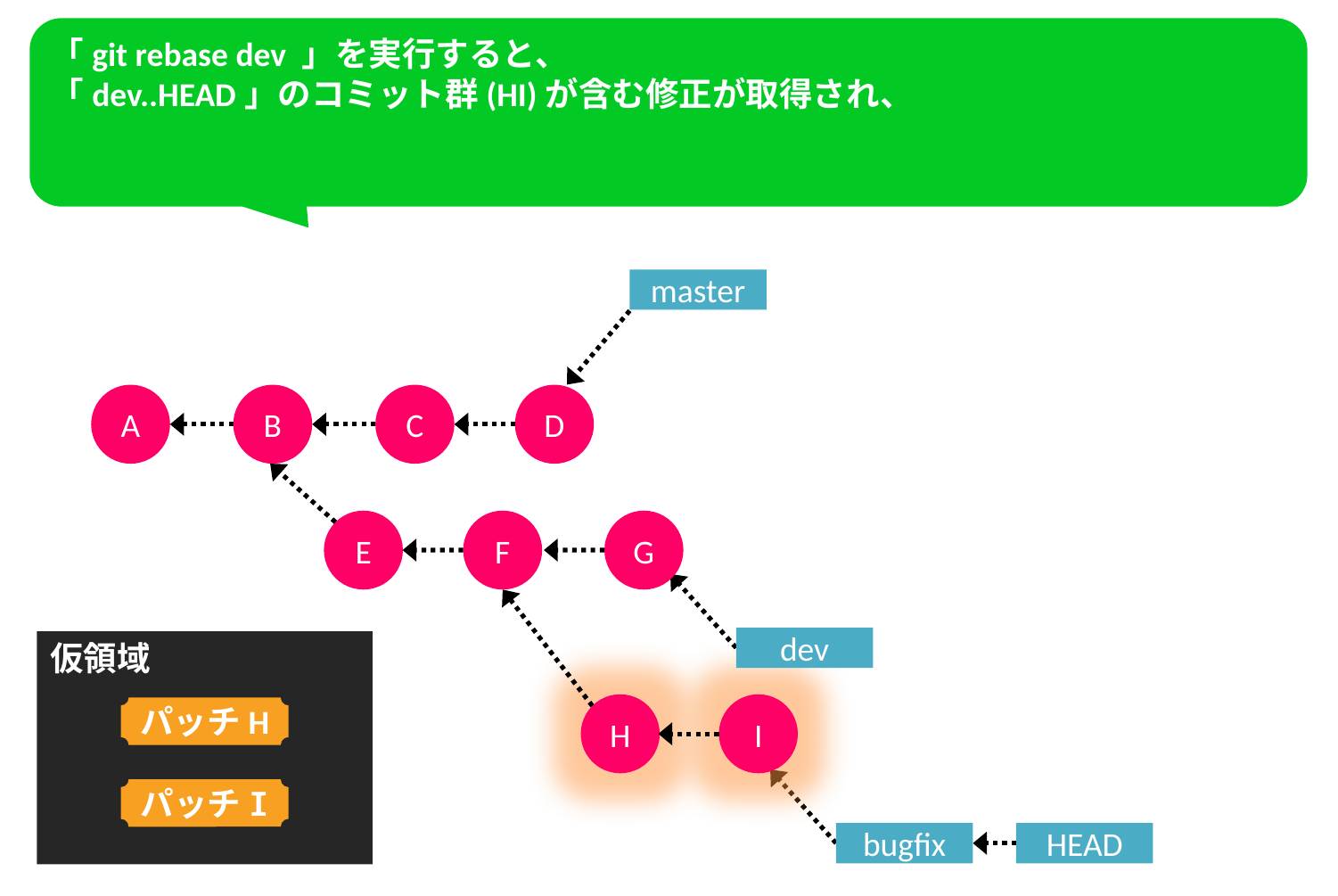

「git rebase dev 」を実行すると、
「dev..HEAD」のコミット群(HI)が含む修正が取得され、

master
A
B
C
D
E
F
G
dev
仮領域
H
I
パッチH
パッチI
bugfix
HEAD